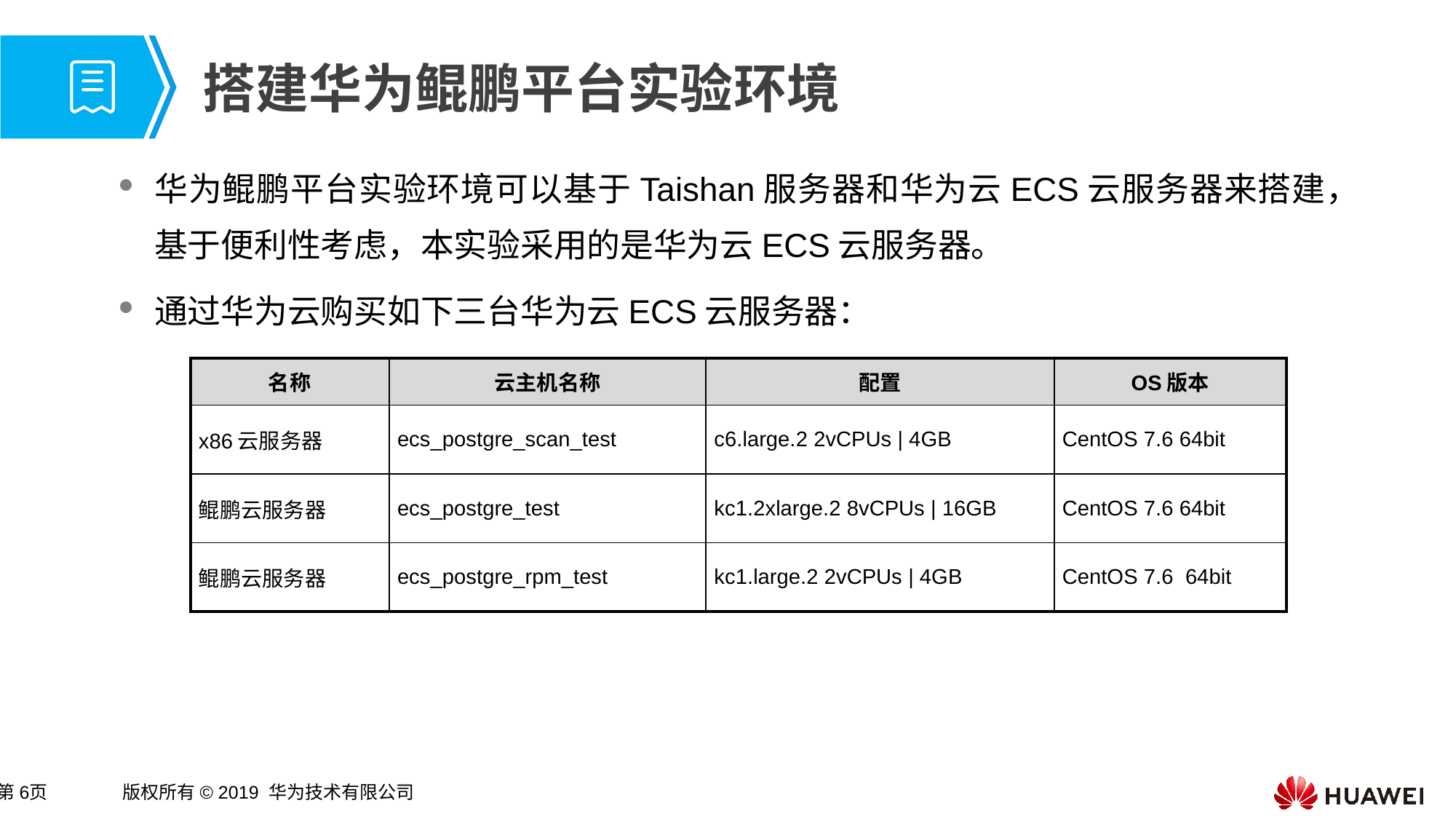

# 搭建华为鲲鹏平台实验环境
华为鲲鹏平台实验环境可以基于Taishan服务器和华为云ECS云服务器来搭建，基于便利性考虑，本实验采用的是华为云ECS云服务器。
通过华为云购买如下三台华为云ECS云服务器：

| 名称 | 云主机名称 | 配置 | OS版本 |
| --- | --- | --- | --- |
| x86云服务器 | ecs\_postgre\_scan\_test | c6.large.2 2vCPUs | 4GB | CentOS 7.6 64bit |
| 鲲鹏云服务器 | ecs\_postgre\_test | kc1.2xlarge.2 8vCPUs | 16GB | CentOS 7.6 64bit |
| 鲲鹏云服务器 | ecs\_postgre\_rpm\_test | kc1.large.2 2vCPUs | 4GB | CentOS 7.6 64bit |